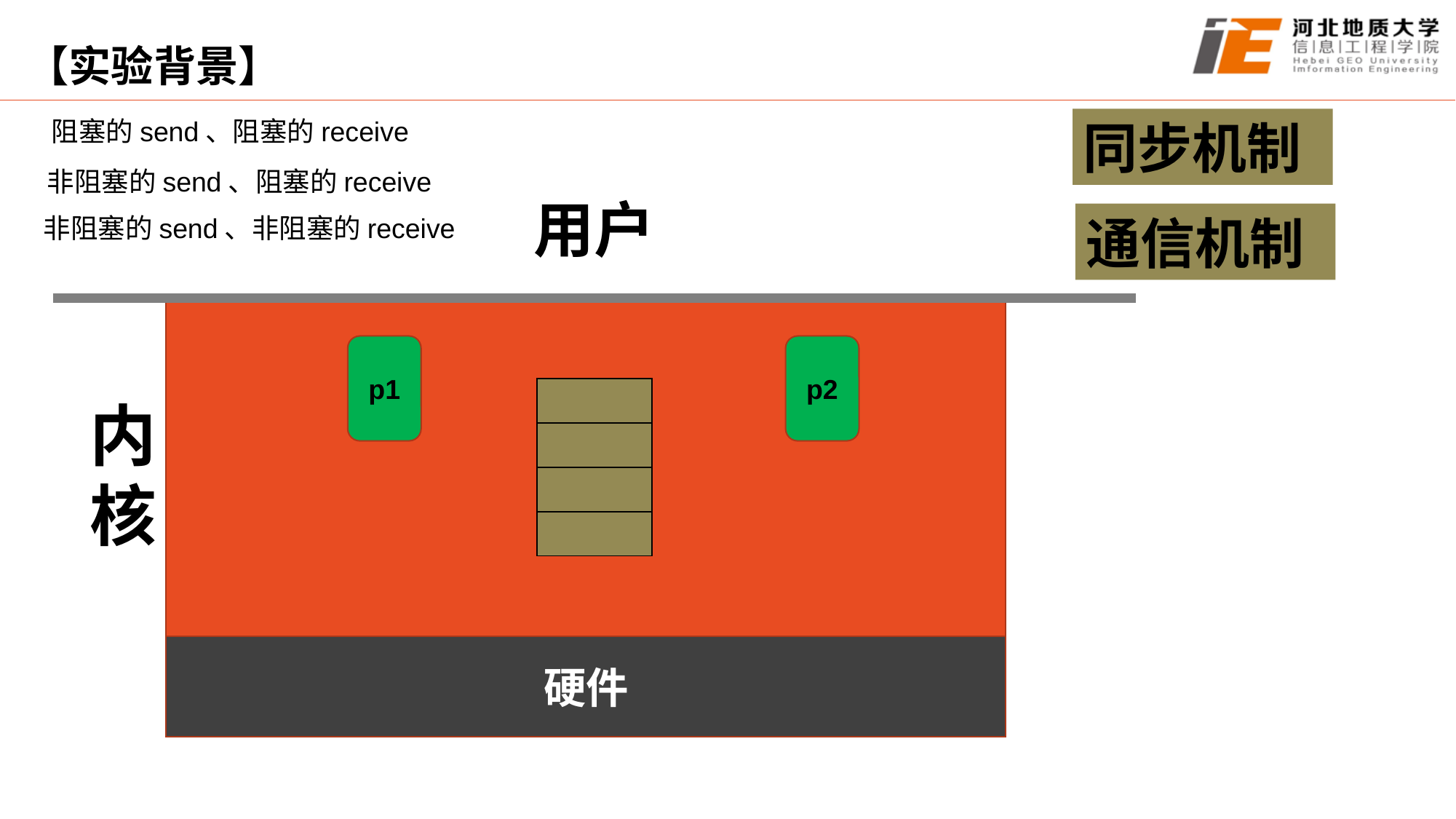

【实验背景】
阻塞的send、阻塞的receive
同步机制
非阻塞的send、阻塞的receive
用户
通信机制
非阻塞的send、非阻塞的receive

p1
p2
|  |
| --- |
|  |
|  |
|  |
内
核
硬件